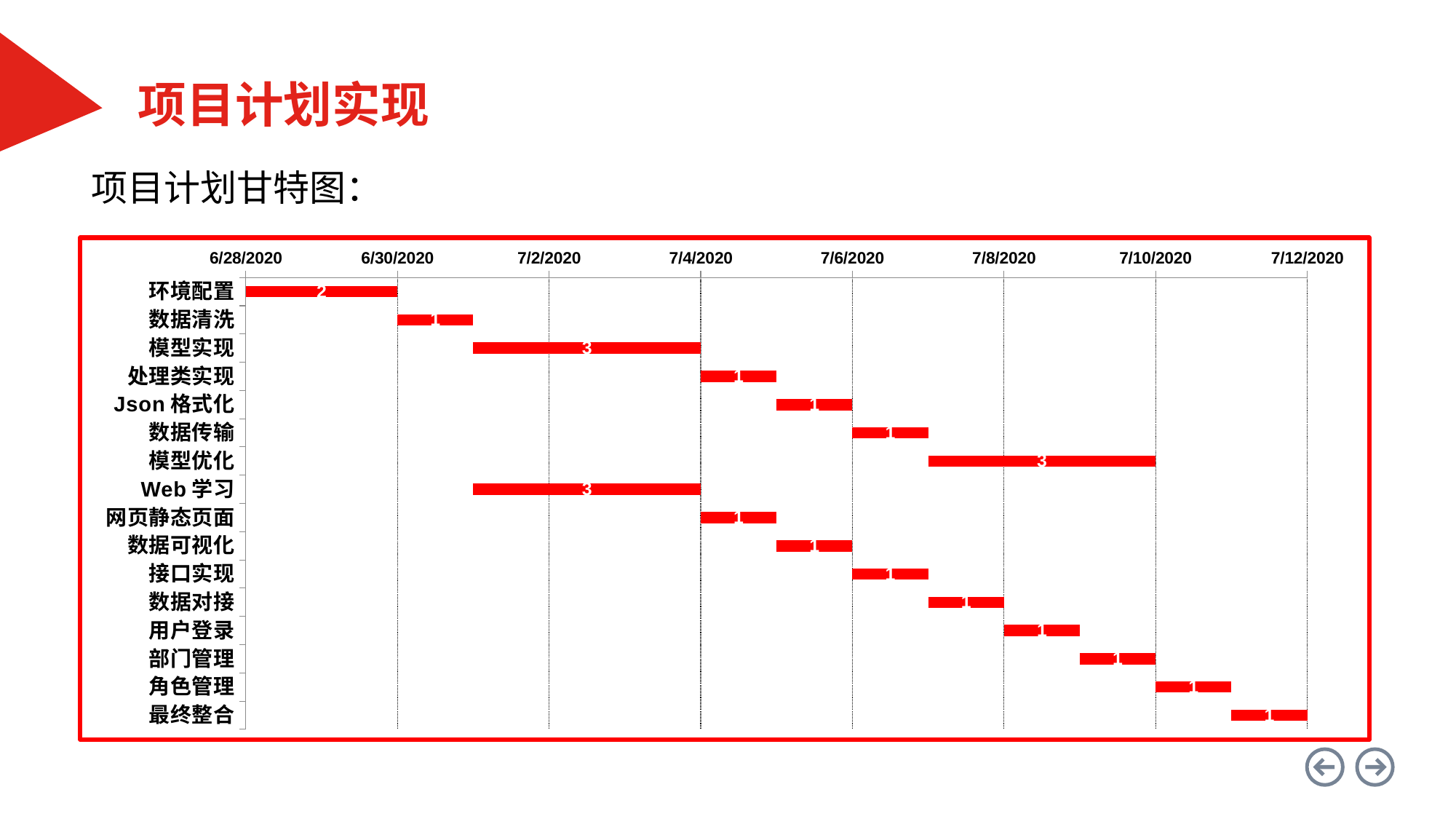

项目计划实现
项目计划甘特图：

### Chart

| Category |  | 耗时 |
|---|---|---|
|  | 44010.0 | 2.0 |
|  | 44012.0 | 1.0 |
|  | 44013.0 | 3.0 |
|  | 44016.0 | 1.0 |
|  | 44017.0 | 1.0 |
|  | 44018.0 | 1.0 |
|  | 44019.0 | 3.0 |
|  | 44013.0 | 3.0 |
|  | 44016.0 | 1.0 |
|  | 44017.0 | 1.0 |
|  | 44018.0 | 1.0 |
|  | 44019.0 | 1.0 |
|  | 44020.0 | 1.0 |
|  | 44021.0 | 1.0 |
|  | 44022.0 | 1.0 |
|  | 44023.0 | 1.0 |